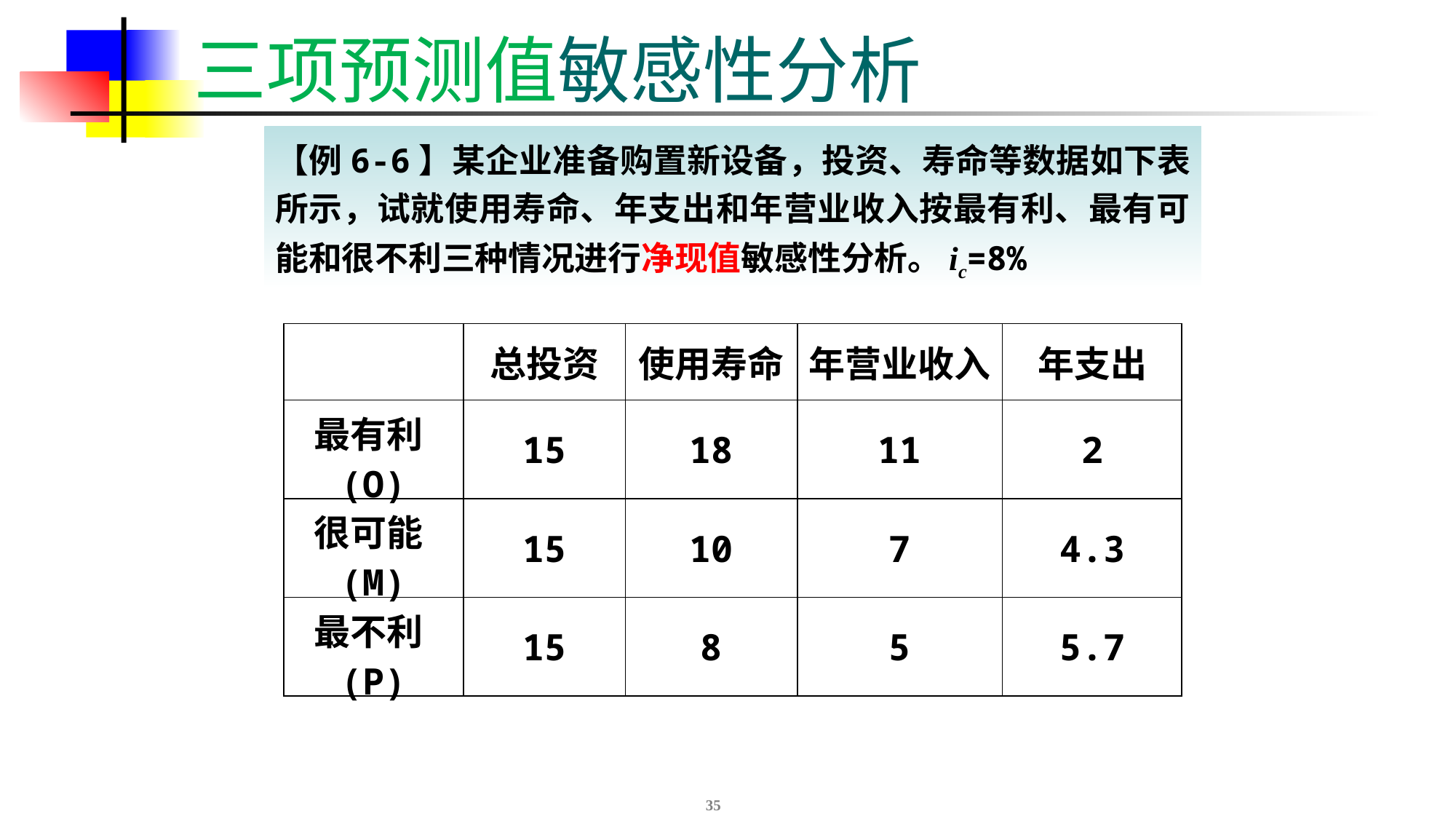

# 三项预测值敏感性分析
【例6-6】某企业准备购置新设备，投资、寿命等数据如下表所示，试就使用寿命、年支出和年营业收入按最有利、最有可能和很不利三种情况进行净现值敏感性分析。ic=8%
|  | 总投资 | 使用寿命 | 年营业收入 | 年支出 |
| --- | --- | --- | --- | --- |
| 最有利(O) | 15 | 18 | 11 | 2 |
| 很可能(M) | 15 | 10 | 7 | 4.3 |
| 最不利(P) | 15 | 8 | 5 | 5.7 |
35